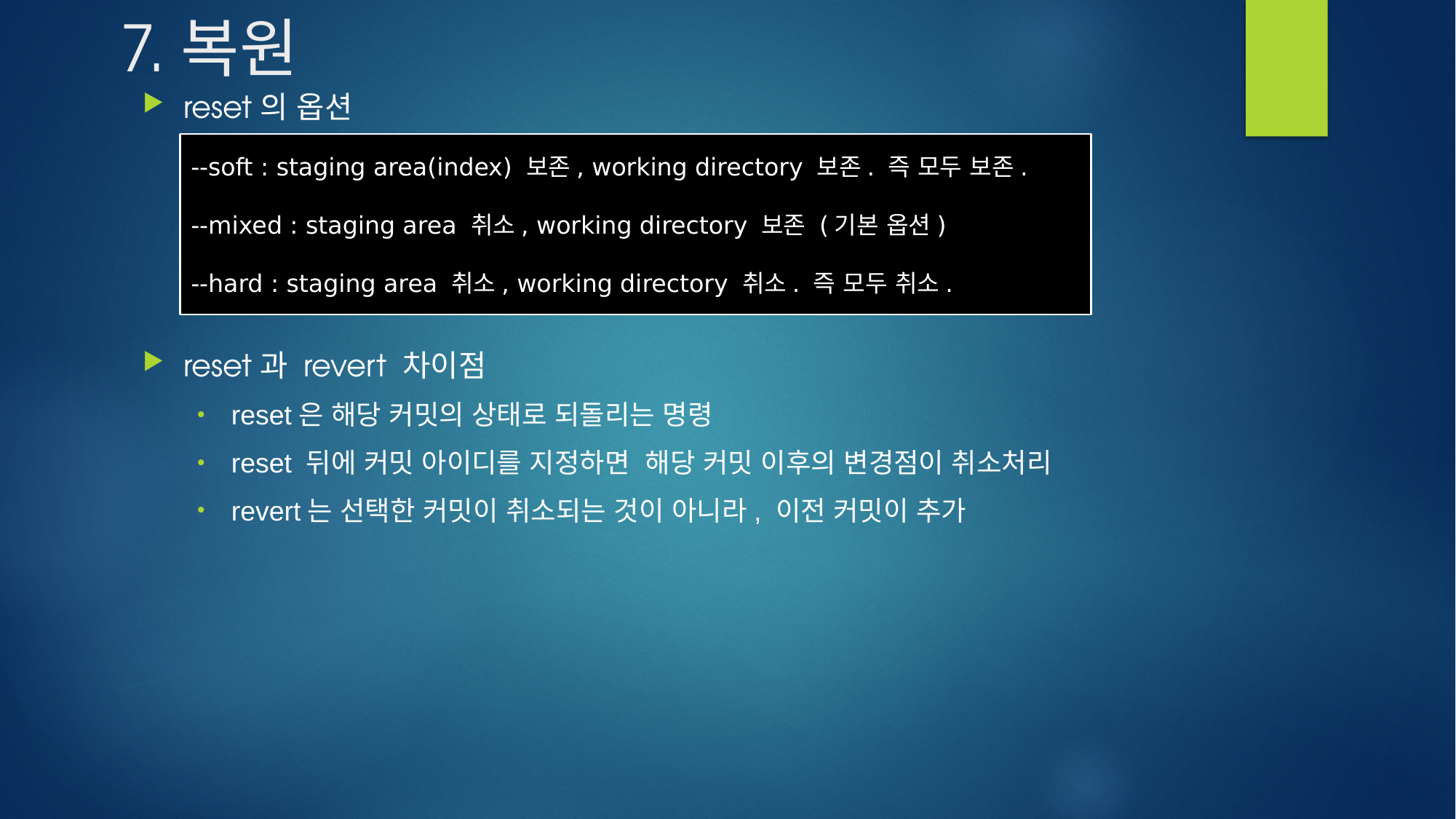

# 7.복원
reset의 옵션

reset과 revert 차이점
reset은 해당 커밋의 상태로 되돌리는 명령
reset 뒤에 커밋 아이디를 지정하면  해당 커밋 이후의 변경점이 취소처리
revert는 선택한 커밋이 취소되는 것이 아니라, 이전 커밋이 추가

--soft : staging area(index) 보존, working directory 보존. 즉 모두 보존.

--mixed : staging area 취소, working directory 보존 (기본 옵션)

--hard : staging area 취소, working directory 취소. 즉 모두 취소.